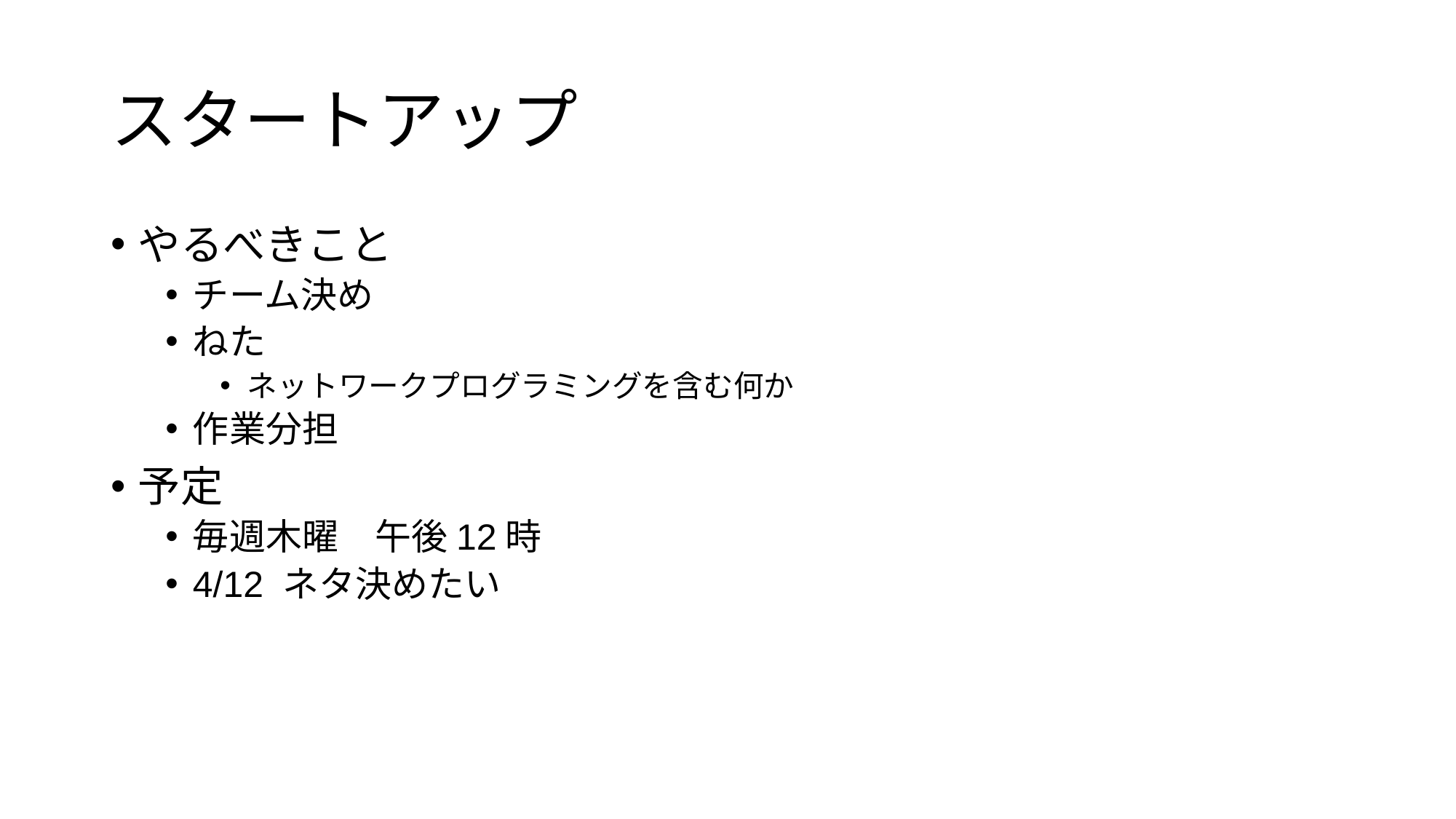

# スタートアップ
やるべきこと
チーム決め
ねた
ネットワークプログラミングを含む何か
作業分担
予定
毎週木曜　午後12時
4/12 ネタ決めたい